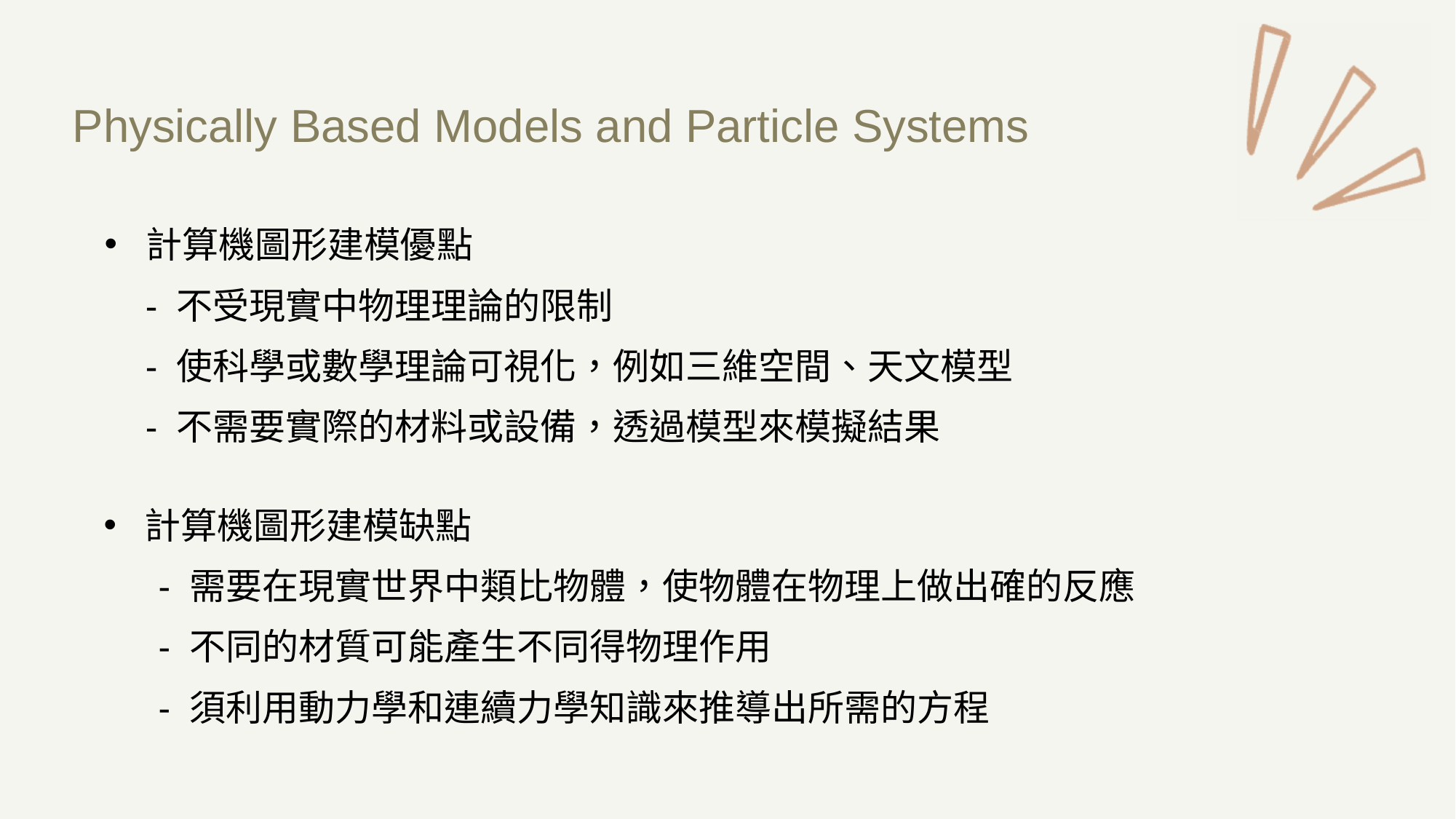

# Physically Based Models and Particle Systems
計算機圖形建模優點
    - 不受現實中物理理論的限制
    - 使科學或數學理論可視化，例如三維空間、天文模型
    - 不需要實際的材料或設備，透過模型來模擬結果

計算機圖形建模缺點
- 需要在現實世界中類比物體，使物體在物理上做出確的反應
- 不同的材質可能產生不同得物理作用
- 須利用動力學和連續力學知識來推導出所需的方程